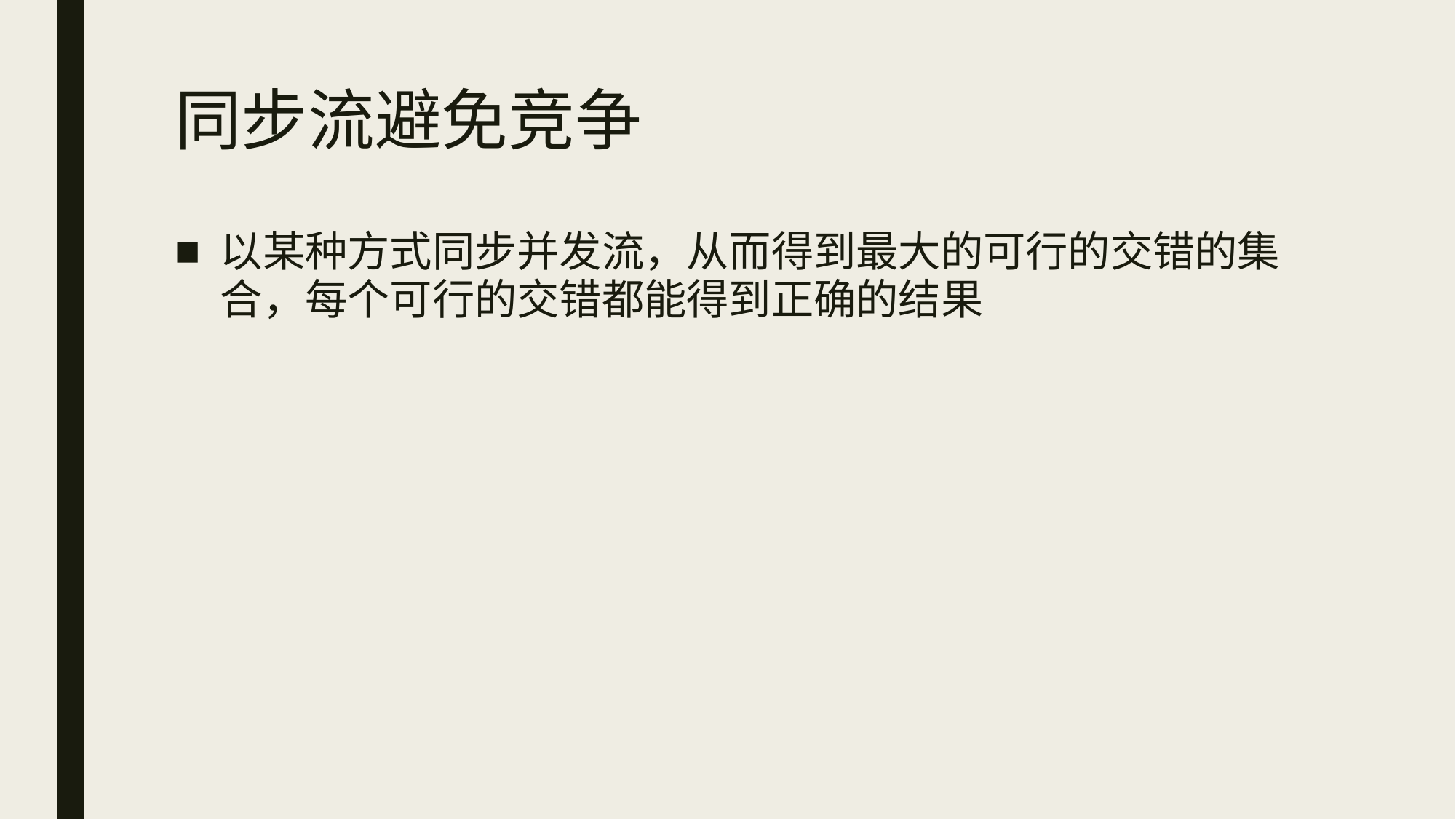

# 同步流避免竞争
以某种方式同步并发流，从而得到最大的可行的交错的集合，每个可行的交错都能得到正确的结果